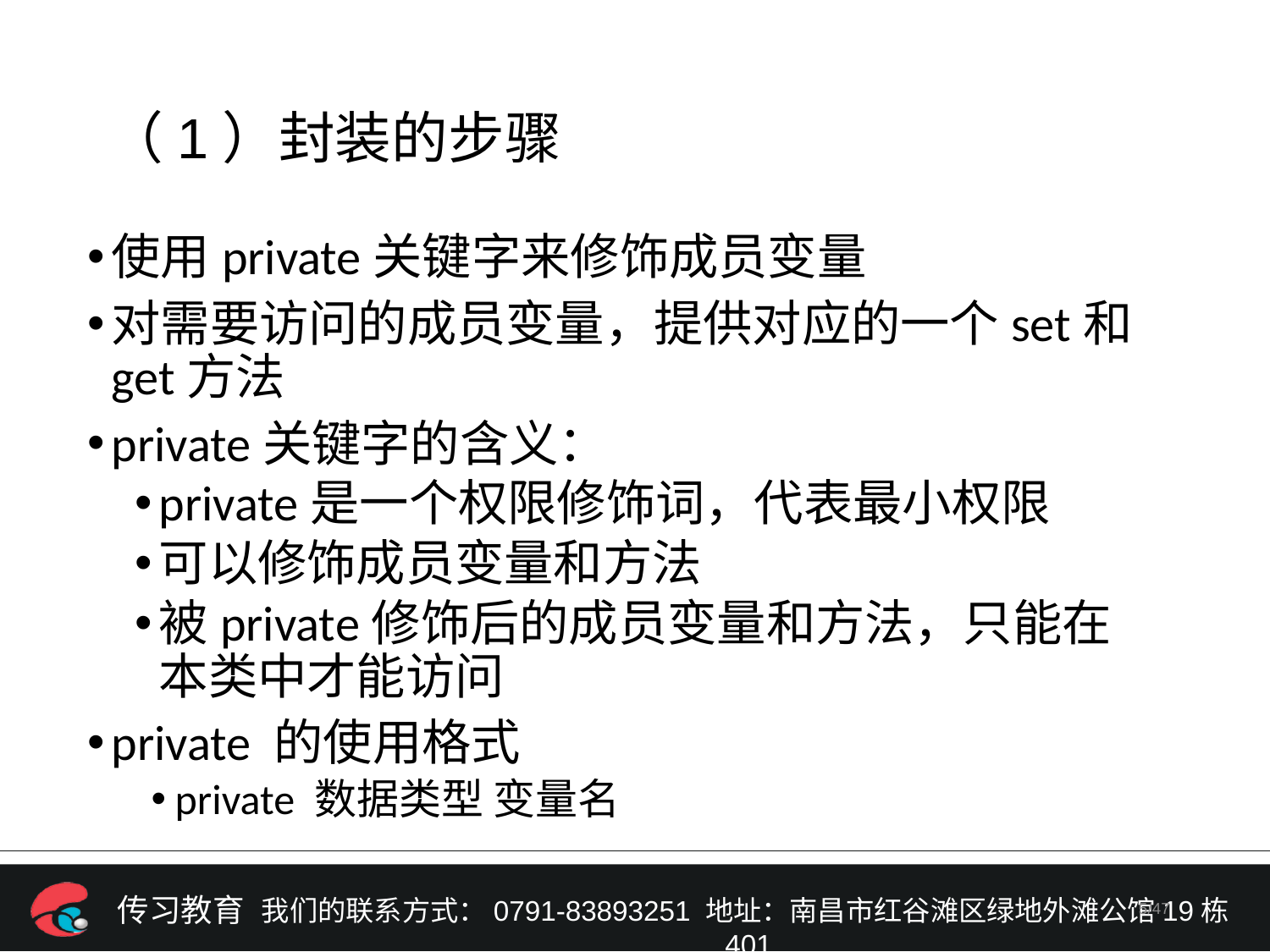

（1）封装的步骤
使用private关键字来修饰成员变量
对需要访问的成员变量，提供对应的一个set和get方法
private关键字的含义：
private是一个权限修饰词，代表最小权限
可以修饰成员变量和方法
被private修饰后的成员变量和方法，只能在本类中才能访问
private 的使用格式
private 数据类型 变量名
5/47